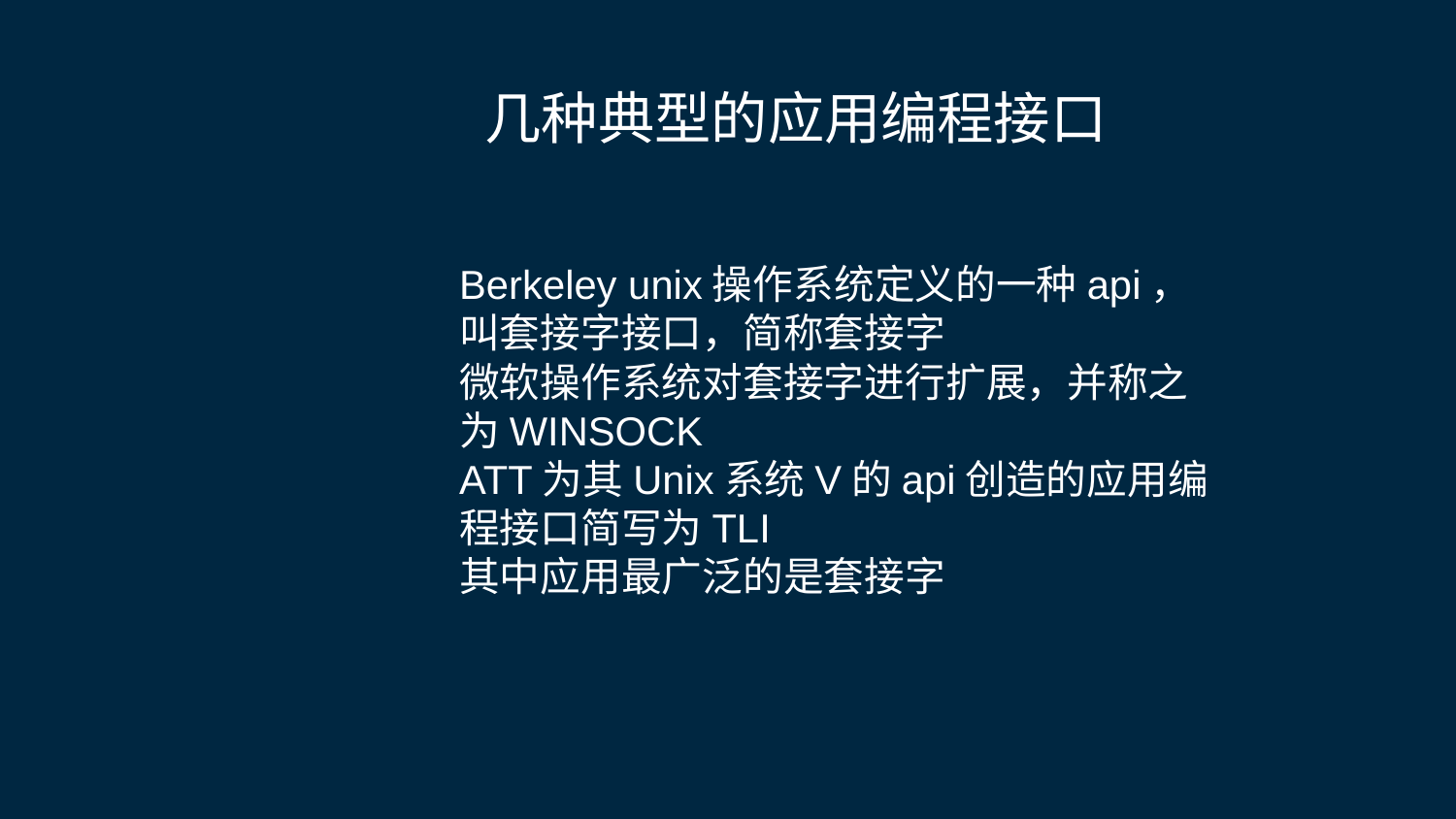

几种典型的应用编程接口
Berkeley unix操作系统定义的一种api，叫套接字接口，简称套接字
微软操作系统对套接字进行扩展，并称之为WINSOCK
ATT为其Unix系统V的api创造的应用编程接口简写为TLI
其中应用最广泛的是套接字